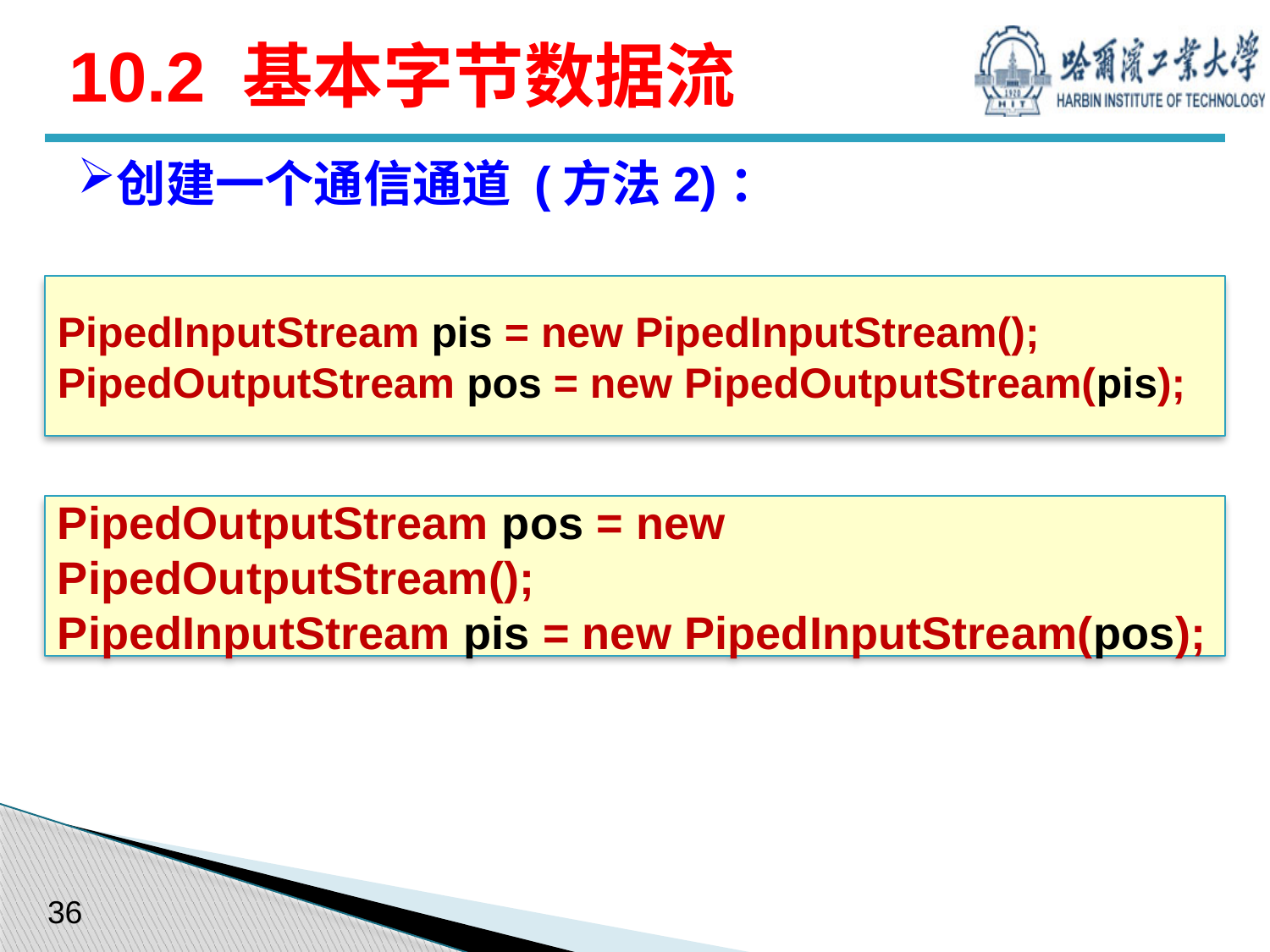

# 10.2 基本字节数据流
创建一个通信通道 (方法2)：
PipedInputStream pis = new PipedInputStream();
PipedOutputStream pos = new PipedOutputStream(pis);
PipedOutputStream pos = new PipedOutputStream();
PipedInputStream pis = new PipedInputStream(pos);